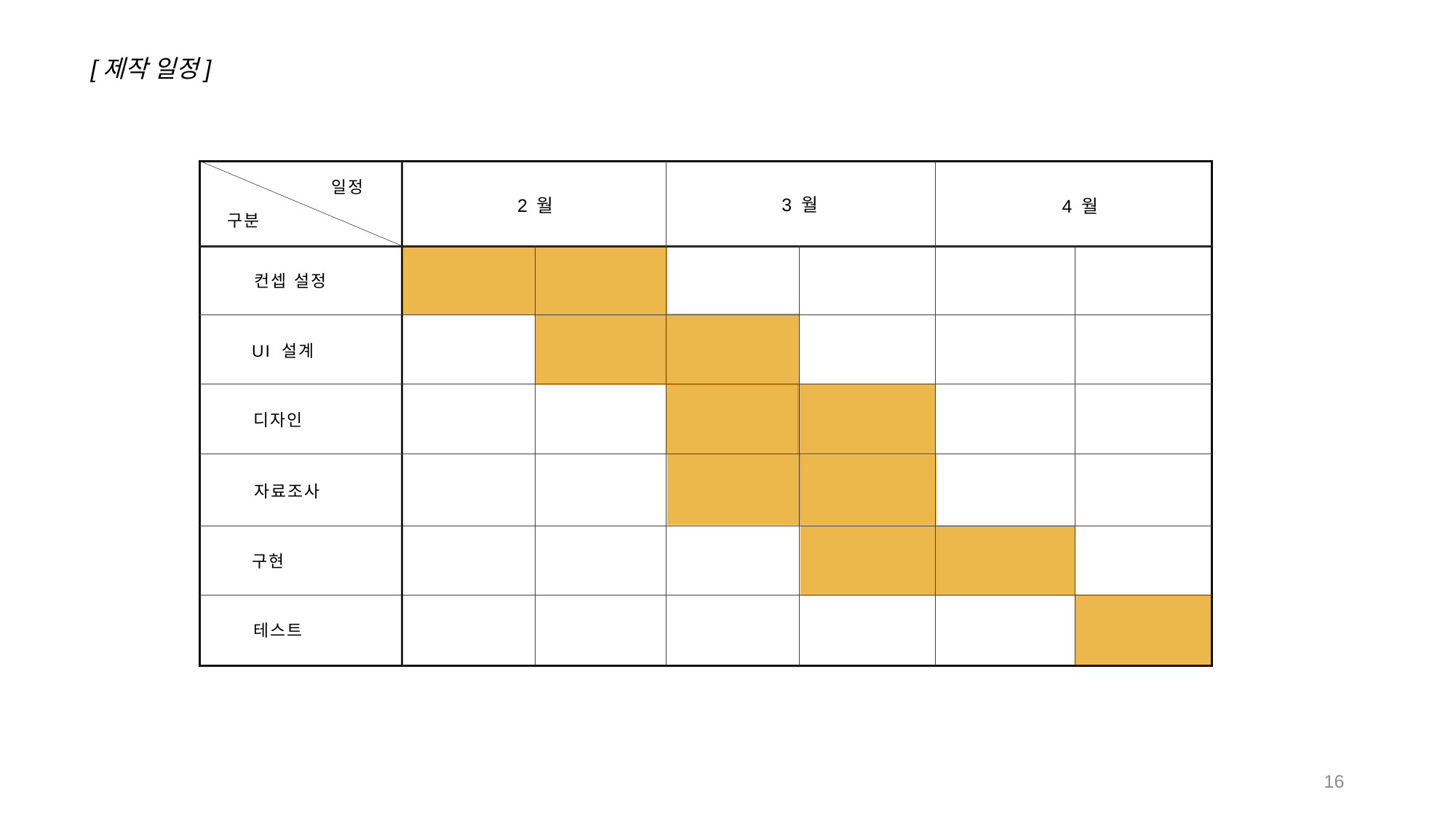

[제작 일정]

일정
3 월
2 월
4 월
구분

컨셉 설정

UI 설계

디자인

자료조사

구현

테스트
16